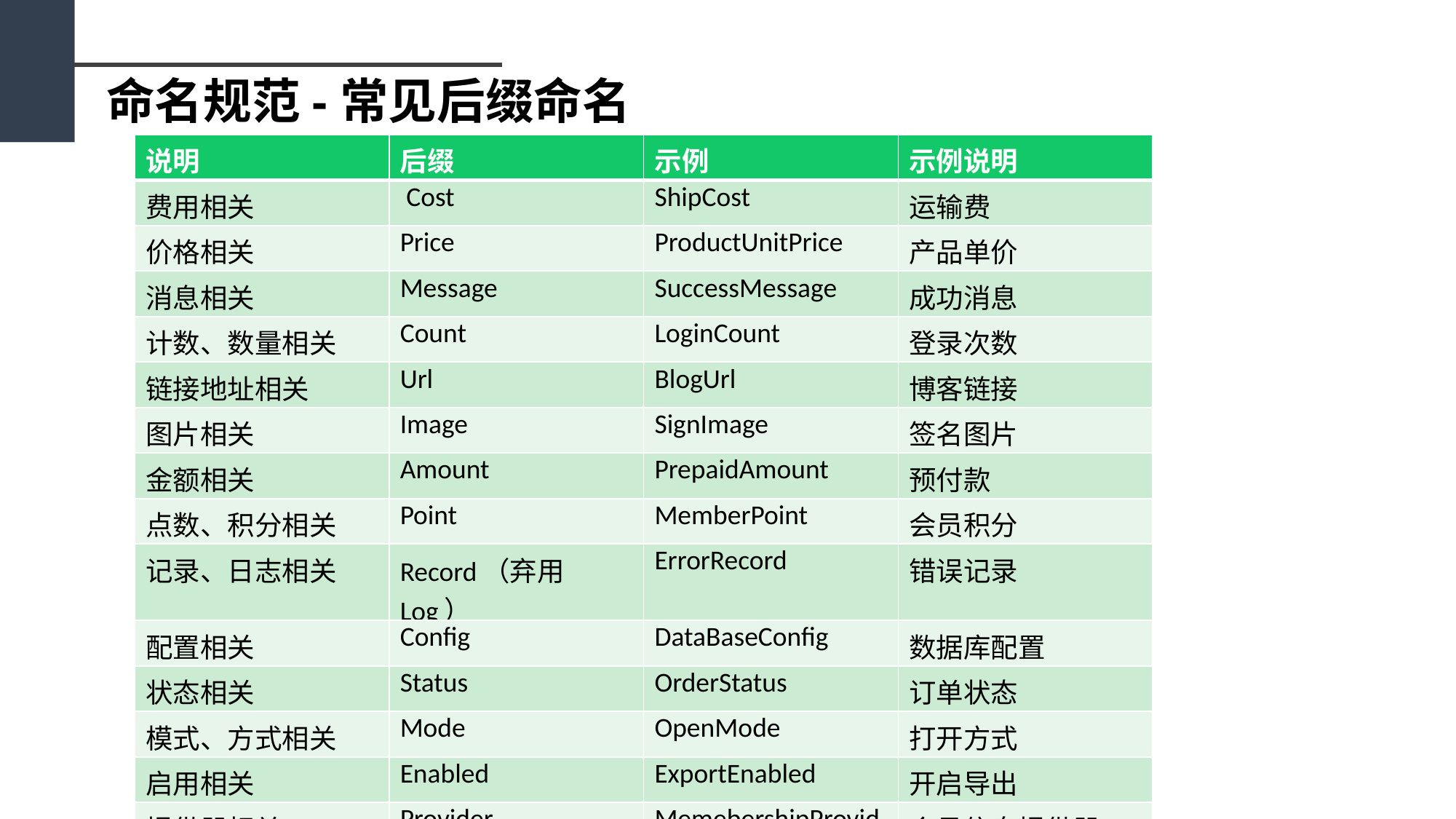

命名规范-常见后缀命名
| 说明 | 后缀 | 示例 | 示例说明 |
| --- | --- | --- | --- |
| 费用相关 | Cost | ShipCost | 运输费 |
| 价格相关 | Price | ProductUnitPrice | 产品单价 |
| 消息相关 | Message | SuccessMessage | 成功消息 |
| 计数、数量相关 | Count | LoginCount | 登录次数 |
| 链接地址相关 | Url | BlogUrl | 博客链接 |
| 图片相关 | Image | SignImage | 签名图片 |
| 金额相关 | Amount | PrepaidAmount | 预付款 |
| 点数、积分相关 | Point | MemberPoint | 会员积分 |
| 记录、日志相关 | Record（弃用 Log） | ErrorRecord | 错误记录 |
| 配置相关 | Config | DataBaseConfig | 数据库配置 |
| 状态相关 | Status | OrderStatus | 订单状态 |
| 模式、方式相关 | Mode | OpenMode | 打开方式 |
| 启用相关 | Enabled | ExportEnabled | 开启导出 |
| 提供器相关 | Provider | MemebershipProvider | 会员信息提供器 |